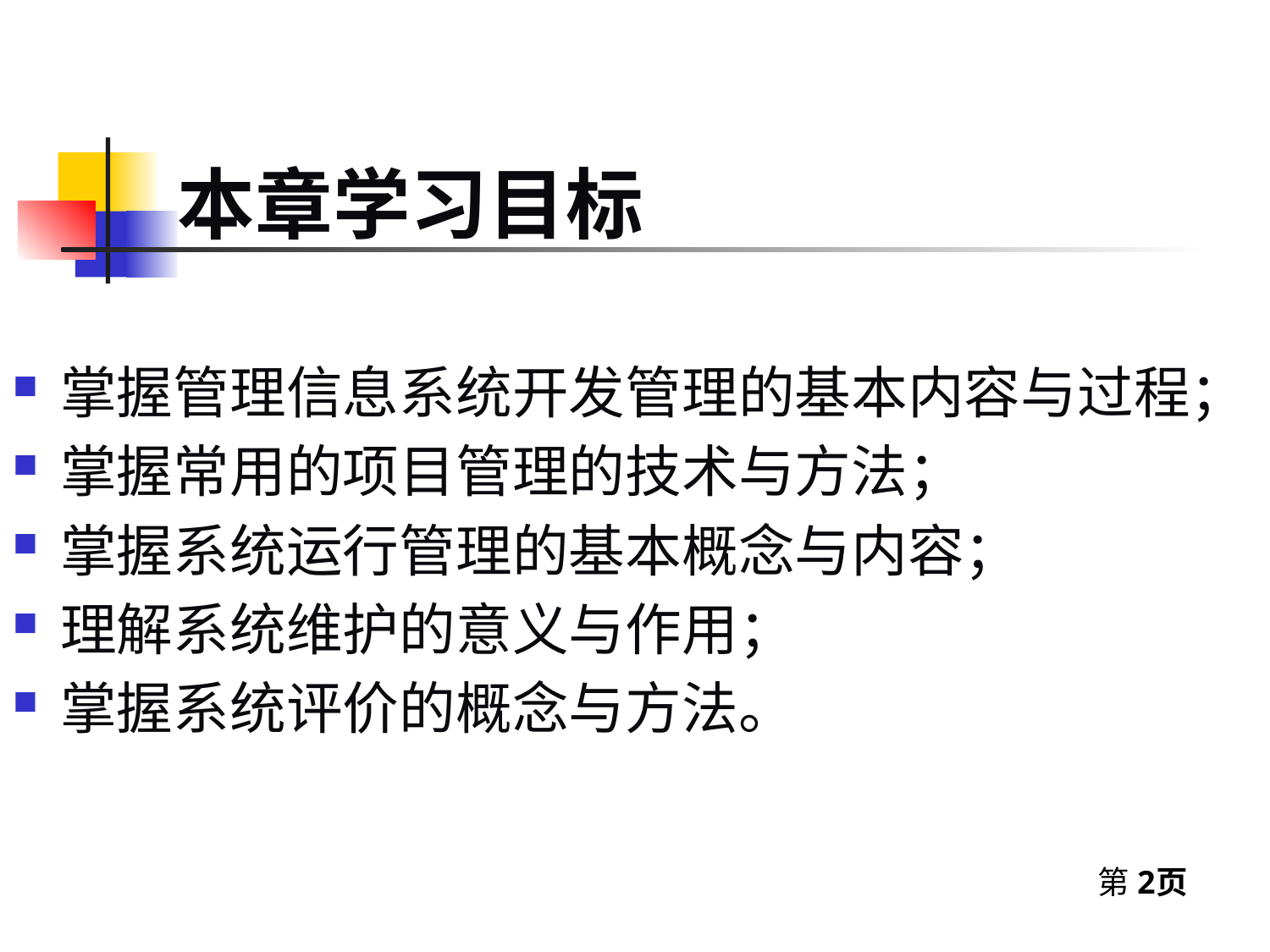

# 本章学习目标

掌握管理信息系统开发管理的基本内容与过程；
掌握常用的项目管理的技术与方法；
掌握系统运行管理的基本概念与内容；
理解系统维护的意义与作用；
掌握系统评价的概念与方法。